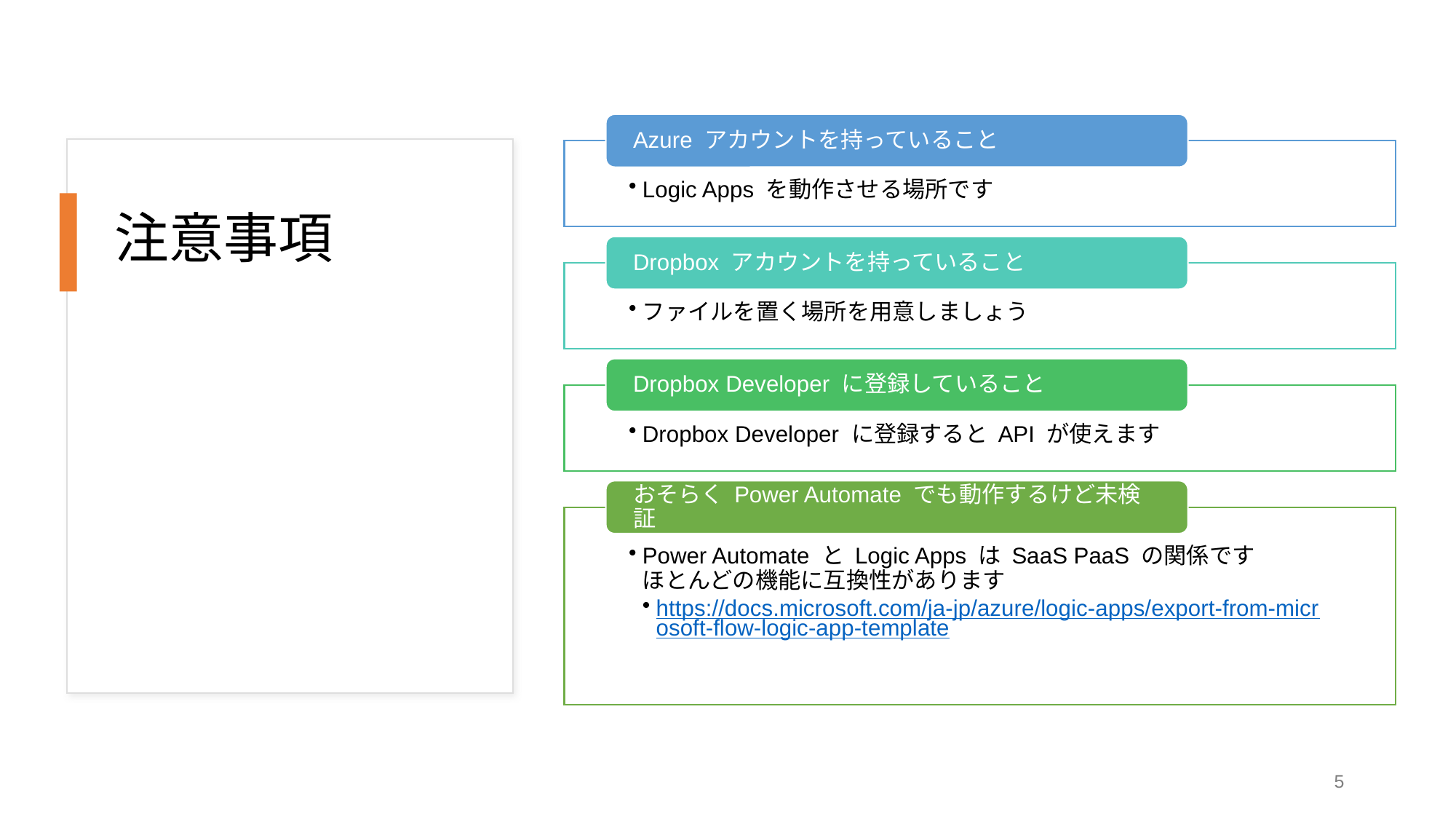

Logic Apps を動作させる場所です
Azure アカウントを持っていること
ファイルを置く場所を用意しましょう
Dropbox アカウントを持っていること
Dropbox Developer に登録すると API が使えます
Dropbox Developer に登録していること
Power Automate と Logic Apps は SaaS PaaS の関係です
ほとんどの機能に互換性があります
https://docs.microsoft.com/ja-jp/azure/logic-apps/export-from-microsoft-flow-logic-app-template
おそらく Power Automate でも動作するけど未検証

# 注意事項
5